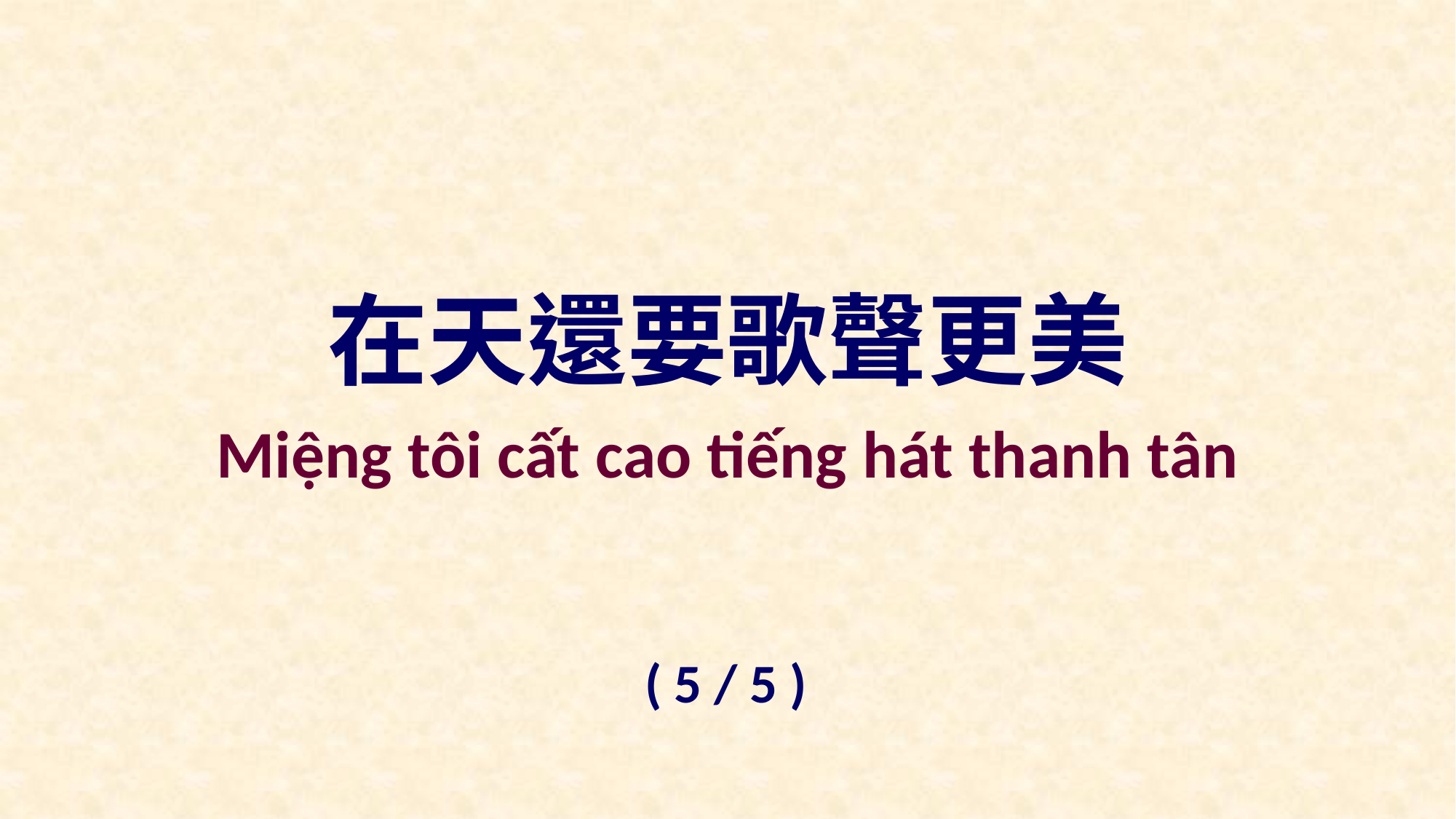

在天還要歌聲更美
Miệng tôi cất cao tiếng hát thanh tân
( 5 / 5 )